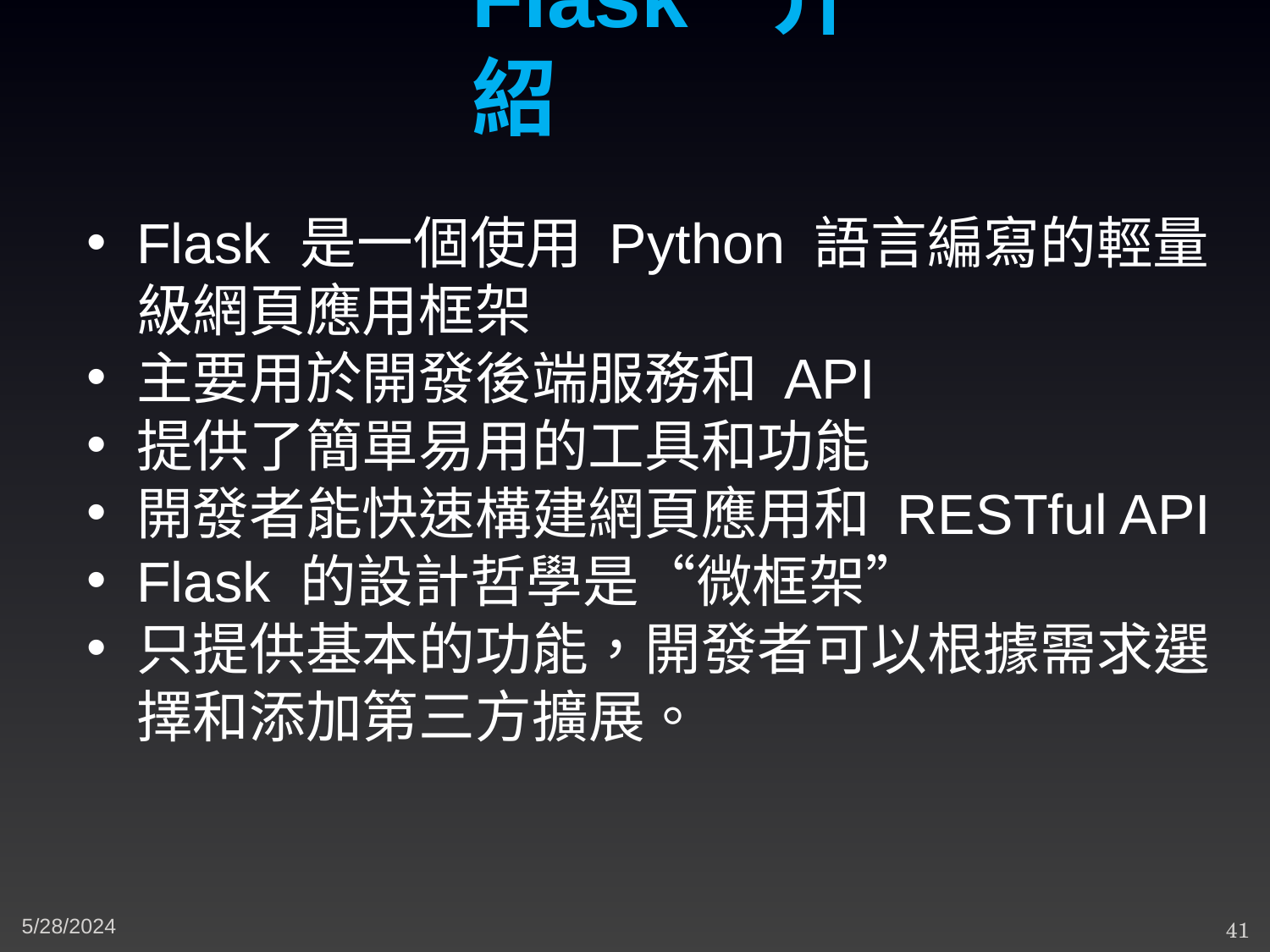

Flask介紹
Flask 是一個使用 Python 語言編寫的輕量級網頁應用框架
主要用於開發後端服務和 API
提供了簡單易用的工具和功能
開發者能快速構建網頁應用和 RESTful API
Flask 的設計哲學是“微框架”
只提供基本的功能，開發者可以根據需求選擇和添加第三方擴展。
5/28/2024
41